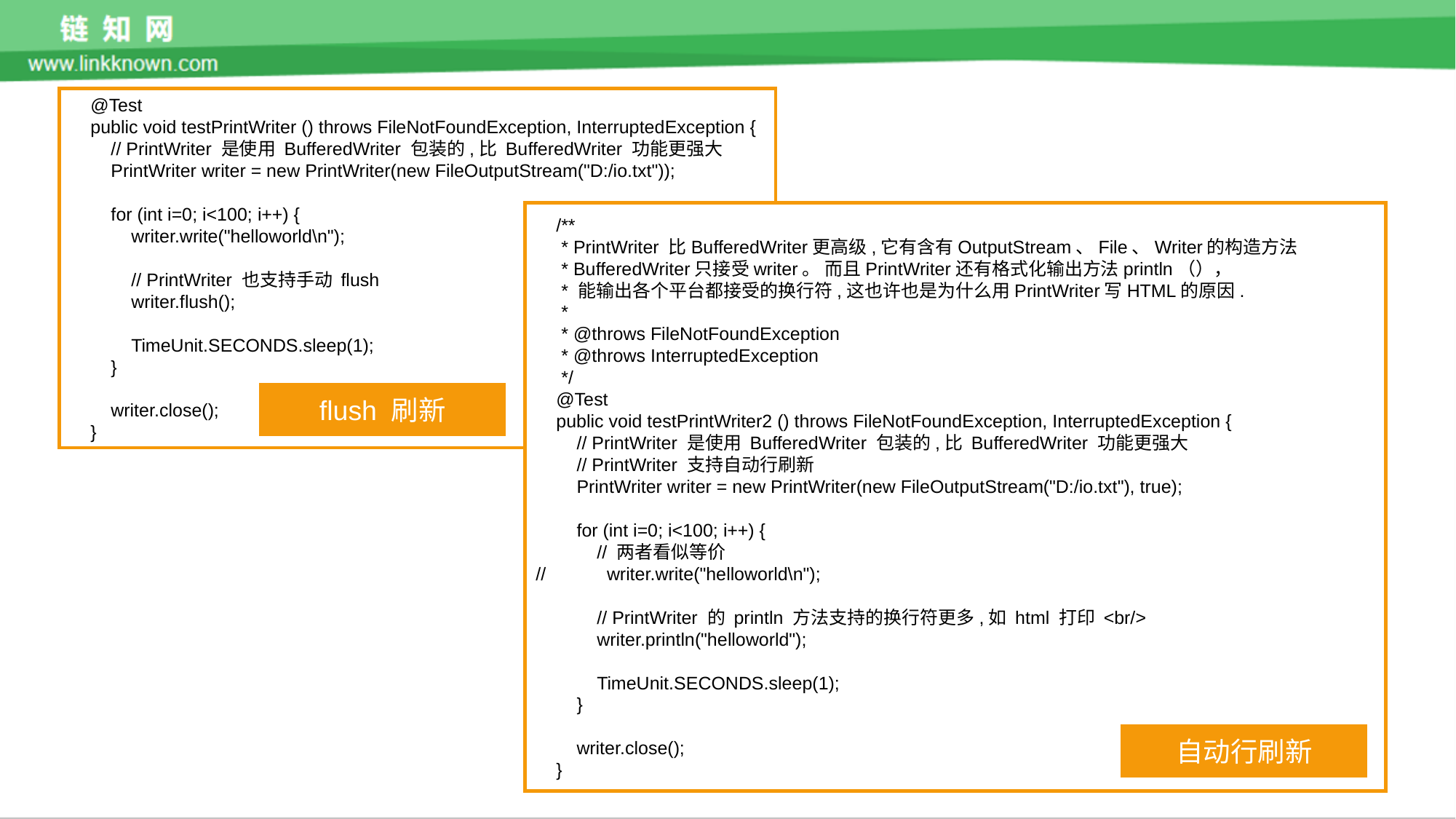

@Test
    public void testPrintWriter () throws FileNotFoundException, InterruptedException {
        // PrintWriter 是使用 BufferedWriter 包装的,比 BufferedWriter 功能更强大
        PrintWriter writer = new PrintWriter(new FileOutputStream("D:/io.txt"));

        for (int i=0; i<100; i++) {
            writer.write("helloworld\n");

            // PrintWriter 也支持手动 flush
            writer.flush();

            TimeUnit.SECONDS.sleep(1);
        }

        writer.close();
    }
    /**
     * PrintWriter 比BufferedWriter更高级,它有含有OutputStream、File、Writer的构造方法
     * BufferedWriter只接受writer。 而且PrintWriter还有格式化输出方法println（），
     * 能输出各个平台都接受的换行符,这也许也是为什么用PrintWriter写HTML的原因.
     *
     * @throws FileNotFoundException
     * @throws InterruptedException
     */
    @Test
    public void testPrintWriter2 () throws FileNotFoundException, InterruptedException {
        // PrintWriter 是使用 BufferedWriter 包装的,比 BufferedWriter 功能更强大
        // PrintWriter 支持自动行刷新
        PrintWriter writer = new PrintWriter(new FileOutputStream("D:/io.txt"), true);

        for (int i=0; i<100; i++) {
            // 两者看似等价
//            writer.write("helloworld\n");

            // PrintWriter 的 println 方法支持的换行符更多,如 html 打印 <br/>
            writer.println("helloworld");

            TimeUnit.SECONDS.sleep(1);
        }

        writer.close();
    }
flush 刷新
自动行刷新